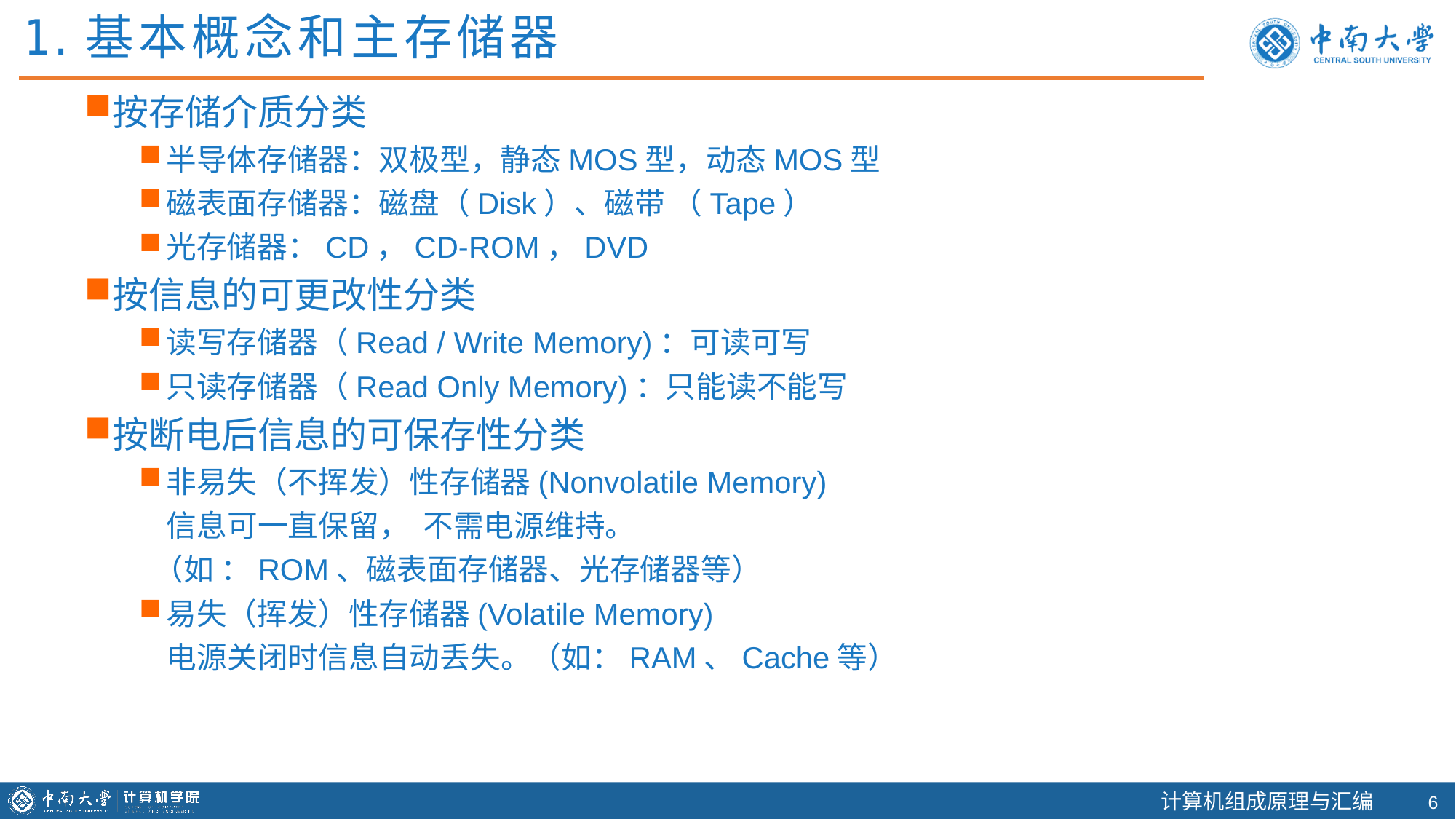

1.基本概念和主存储器

按存储介质分类
半导体存储器：双极型，静态MOS型，动态MOS型
磁表面存储器：磁盘（Disk）、磁带 （Tape）
光存储器：CD，CD-ROM，DVD
按信息的可更改性分类
读写存储器（Read / Write Memory)：可读可写
只读存储器（Read Only Memory)：只能读不能写
按断电后信息的可保存性分类
非易失（不挥发）性存储器(Nonvolatile Memory)
   信息可一直保留，  不需电源维持。
 （如 ：ROM、磁表面存储器、光存储器等）
易失（挥发）性存储器(Volatile Memory)
   电源关闭时信息自动丢失。（如：RAM、Cache等）

6